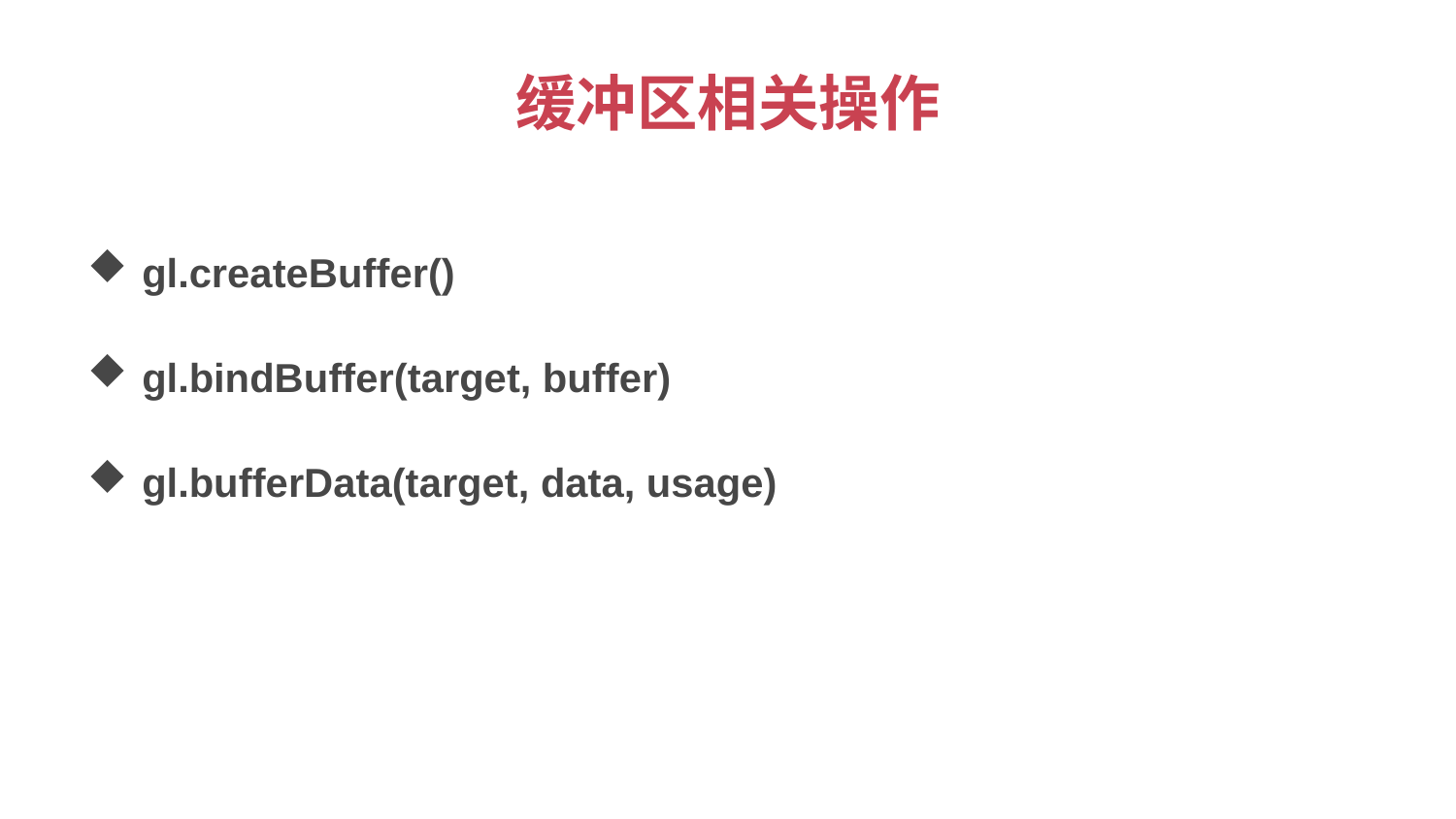

# 缓冲区相关操作
gl.createBuffer()
gl.bindBuffer(target, buffer)
gl.bufferData(target, data, usage)